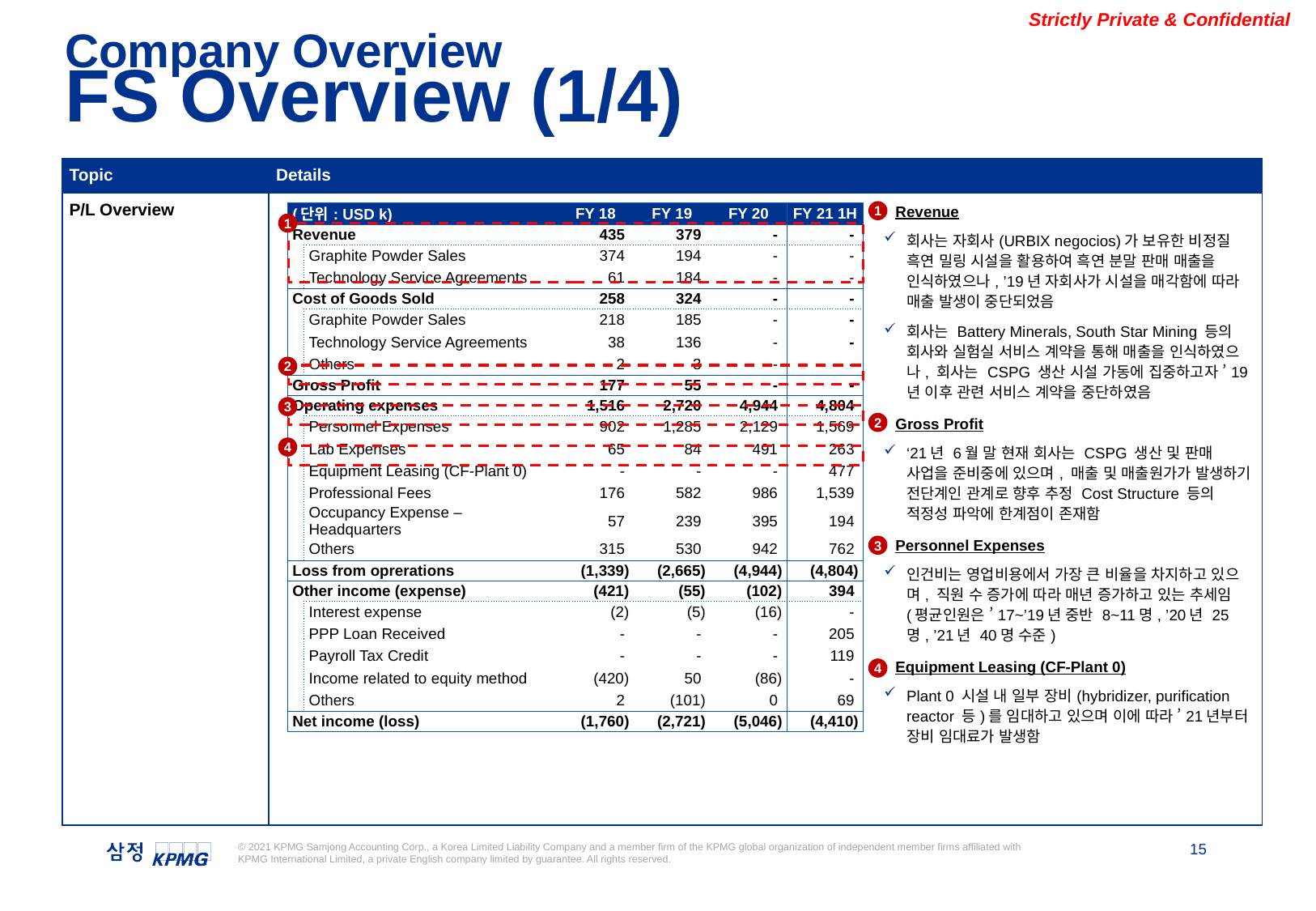

Company Overview
FS Overview (1/4)
| Topic | Details |
| --- | --- |
| P/L Overview | Revenue 회사는 자회사(URBIX negocios)가 보유한 비정질 흑연 밀링 시설을 활용하여 흑연 분말 판매 매출을 인식하였으나, ’19년 자회사가 시설을 매각함에 따라 매출 발생이 중단되었음 회사는 Battery Minerals, South Star Mining 등의 회사와 실험실 서비스 계약을 통해 매출을 인식하였으나, 회사는 CSPG 생산 시설 가동에 집중하고자 ’19년 이후 관련 서비스 계약을 중단하였음 Gross Profit ‘21년 6월 말 현재 회사는 CSPG 생산 및 판매 사업을 준비중에 있으며, 매출 및 매출원가가 발생하기 전단계인 관계로 향후 추정 Cost Structure 등의 적정성 파악에 한계점이 존재함 Personnel Expenses 인건비는 영업비용에서 가장 큰 비율을 차지하고 있으며, 직원 수 증가에 따라 매년 증가하고 있는 추세임 (평균인원은 ’17~’19년 중반 8~11명, ’20년 25명, ’21년 40명 수준) Equipment Leasing (CF-Plant 0) Plant 0 시설 내 일부 장비(hybridizer, purification reactor 등)를 임대하고 있으며 이에 따라 ’21년부터 장비 임대료가 발생함 |
1
| (단위: USD k) |  | FY 18 | FY 19 | FY 20 | FY 21 1H |
| --- | --- | --- | --- | --- | --- |
| Revenue |  | 435 | 379 | - | - |
|  | Graphite Powder Sales | 374 | 194 | - | - |
|  | Technology Service Agreements | 61 | 184 | - | - |
| Cost of Goods Sold |  | 258 | 324 | - | - |
|  | Graphite Powder Sales | 218 | 185 | - | - |
|  | Technology Service Agreements | 38 | 136 | - | - |
|  | Others | 2 | 3 | - | - |
| Gross Profit |  | 177 | 55 | - | - |
| Operating expenses |  | 1,516 | 2,720 | 4,944 | 4,804 |
|  | Personnel Expenses | 902 | 1,285 | 2,129 | 1,569 |
|  | Lab Expenses | 65 | 84 | 491 | 263 |
|  | Equipment Leasing (CF-Plant 0) | - | - | - | 477 |
|  | Professional Fees | 176 | 582 | 986 | 1,539 |
|  | Occupancy Expense –Headquarters | 57 | 239 | 395 | 194 |
|  | Others | 315 | 530 | 942 | 762 |
| Loss from oprerations |  | (1,339) | (2,665) | (4,944) | (4,804) |
| Other income (expense) |  | (421) | (55) | (102) | 394 |
|  | Interest expense | (2) | (5) | (16) | - |
|  | PPP Loan Received | - | - | - | 205 |
|  | Payroll Tax Credit | - | - | - | 119 |
|  | Income related to equity method | (420) | 50 | (86) | - |
|  | Others | 2 | (101) | 0 | 69 |
| Net income (loss) |  | (1,760) | (2,721) | (5,046) | (4,410) |
1

2

3

2
4

3
4